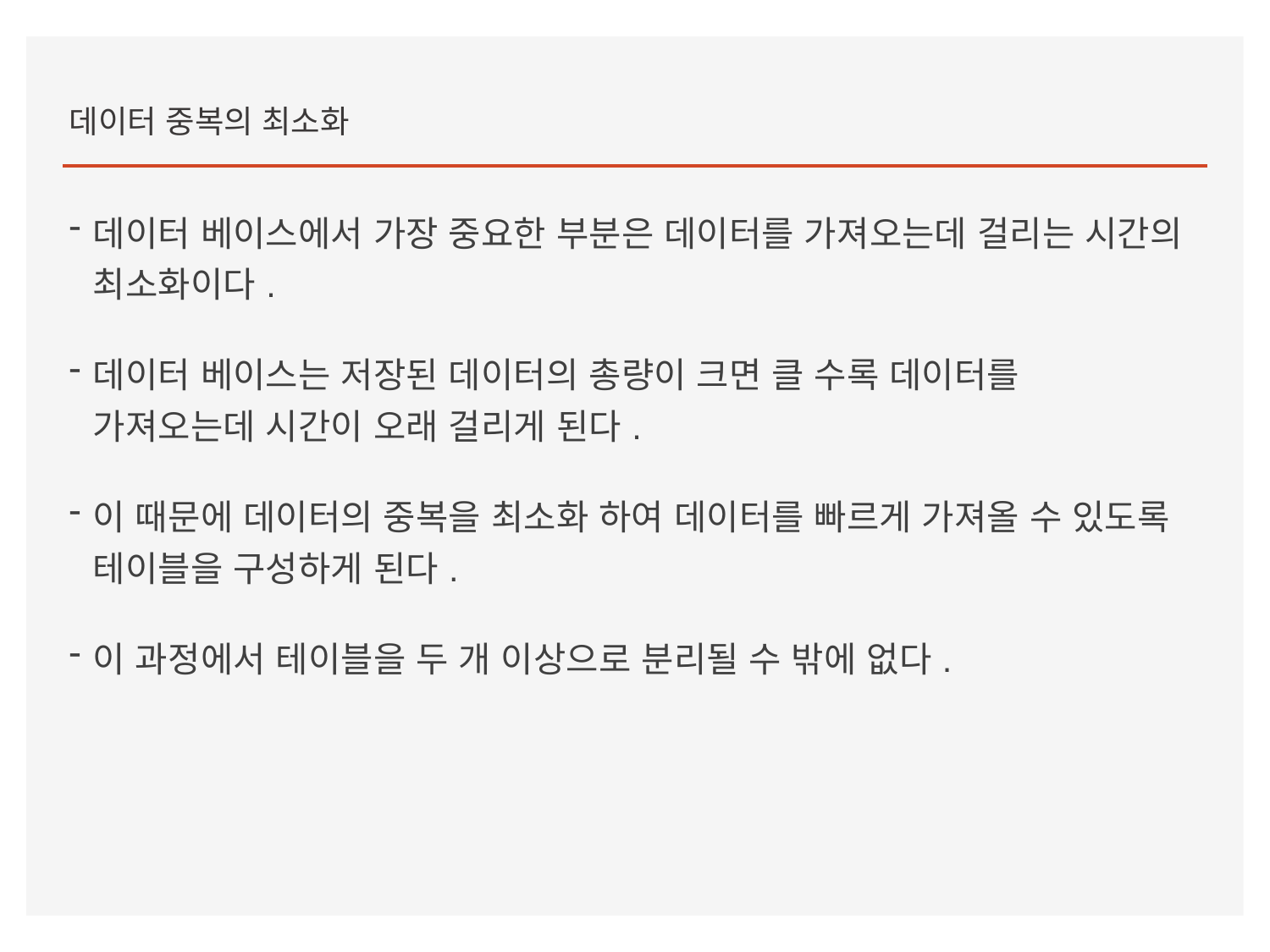

데이터 중복의 최소화
데이터 베이스에서 가장 중요한 부분은 데이터를 가져오는데 걸리는 시간의 최소화이다.
데이터 베이스는 저장된 데이터의 총량이 크면 클 수록 데이터를 가져오는데 시간이 오래 걸리게 된다.
이 때문에 데이터의 중복을 최소화 하여 데이터를 빠르게 가져올 수 있도록 테이블을 구성하게 된다.
이 과정에서 테이블을 두 개 이상으로 분리될 수 밖에 없다.